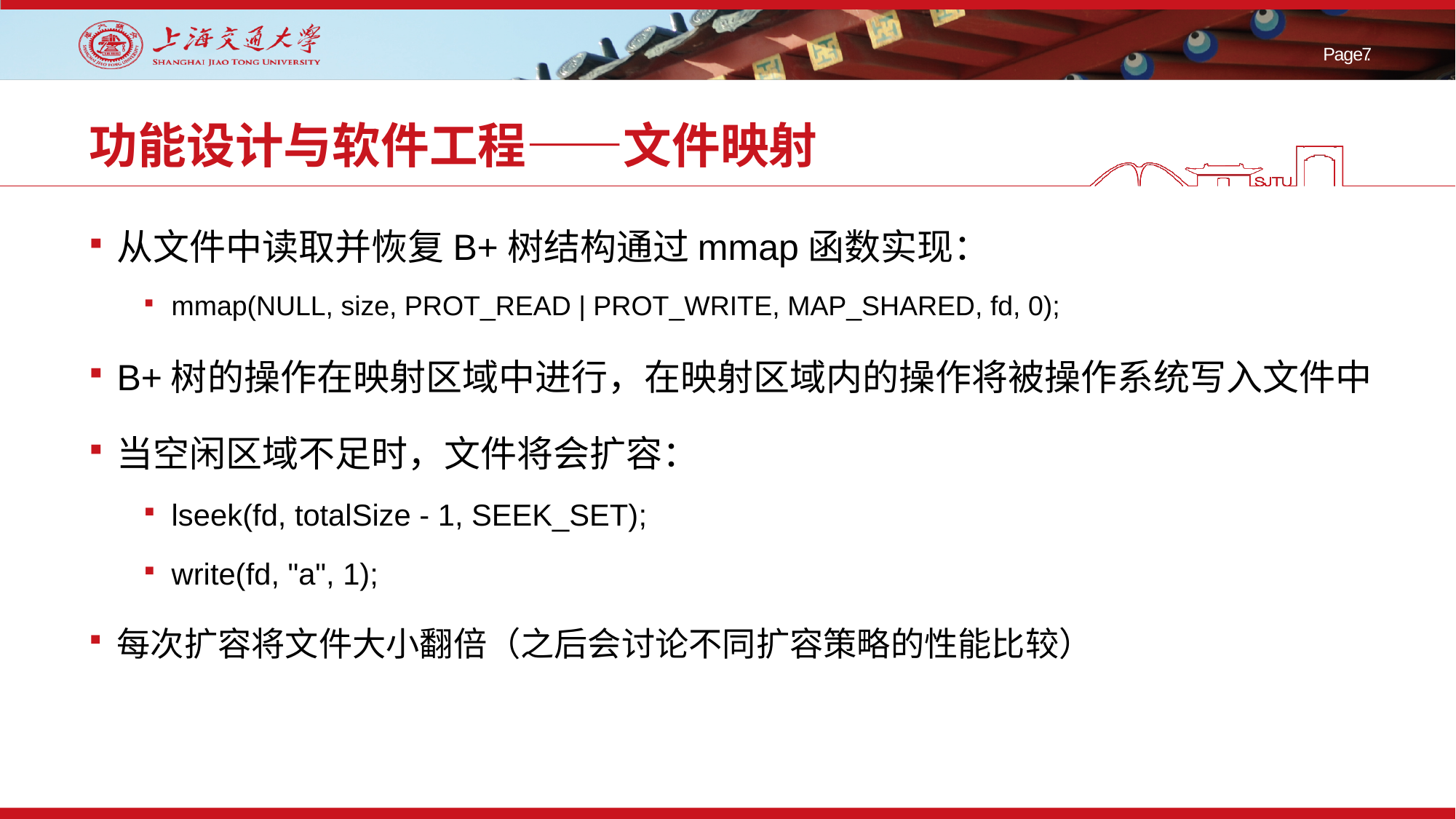

# 功能设计与软件工程——文件映射
从文件中读取并恢复B+树结构通过mmap函数实现：
mmap(NULL, size, PROT_READ | PROT_WRITE, MAP_SHARED, fd, 0);
B+树的操作在映射区域中进行，在映射区域内的操作将被操作系统写入文件中
当空闲区域不足时，文件将会扩容：
lseek(fd, totalSize - 1, SEEK_SET);
write(fd, "a", 1);
每次扩容将文件大小翻倍（之后会讨论不同扩容策略的性能比较）